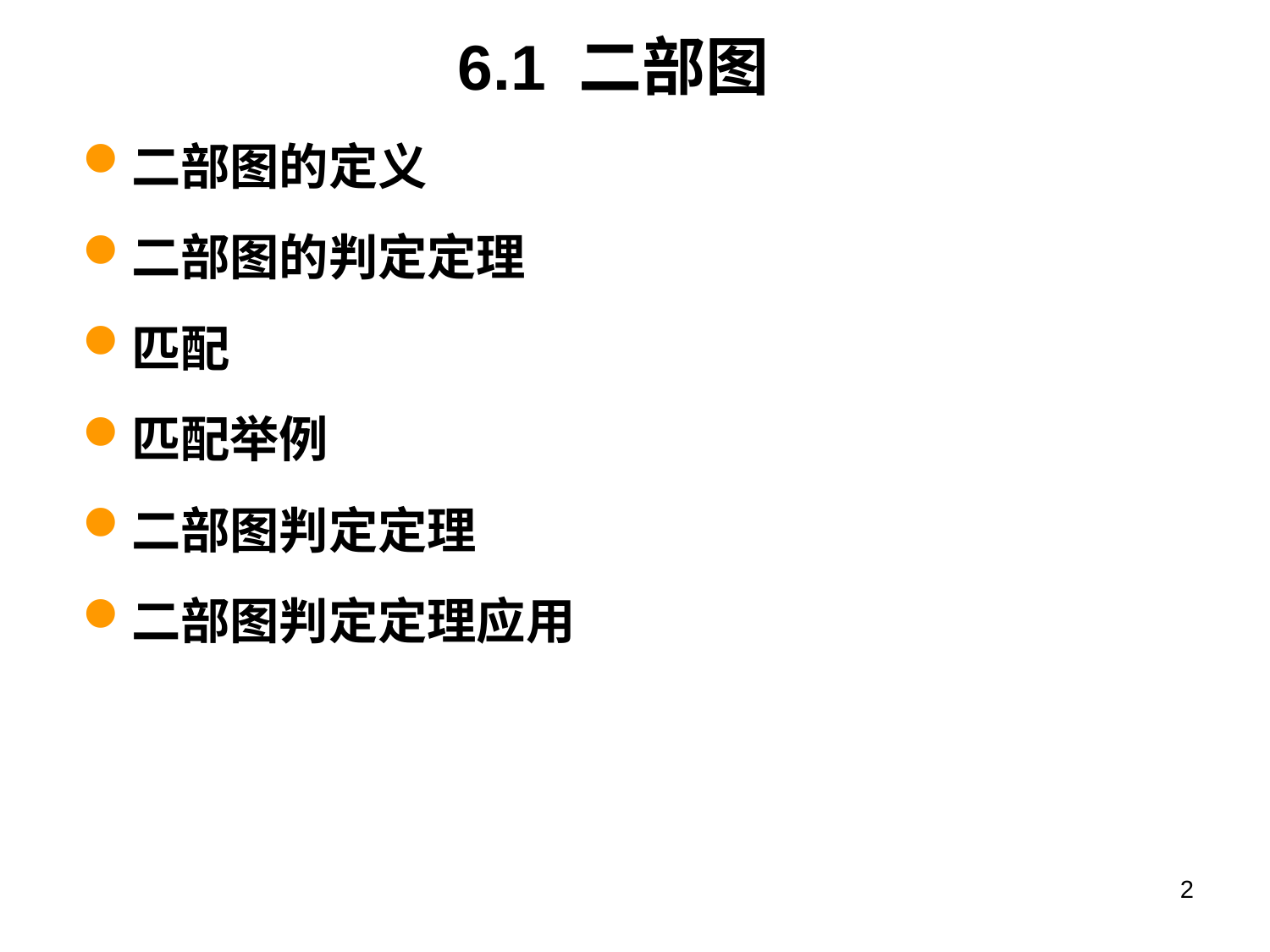

# 6.1 二部图
二部图的定义
二部图的判定定理
匹配
匹配举例
二部图判定定理
二部图判定定理应用
2